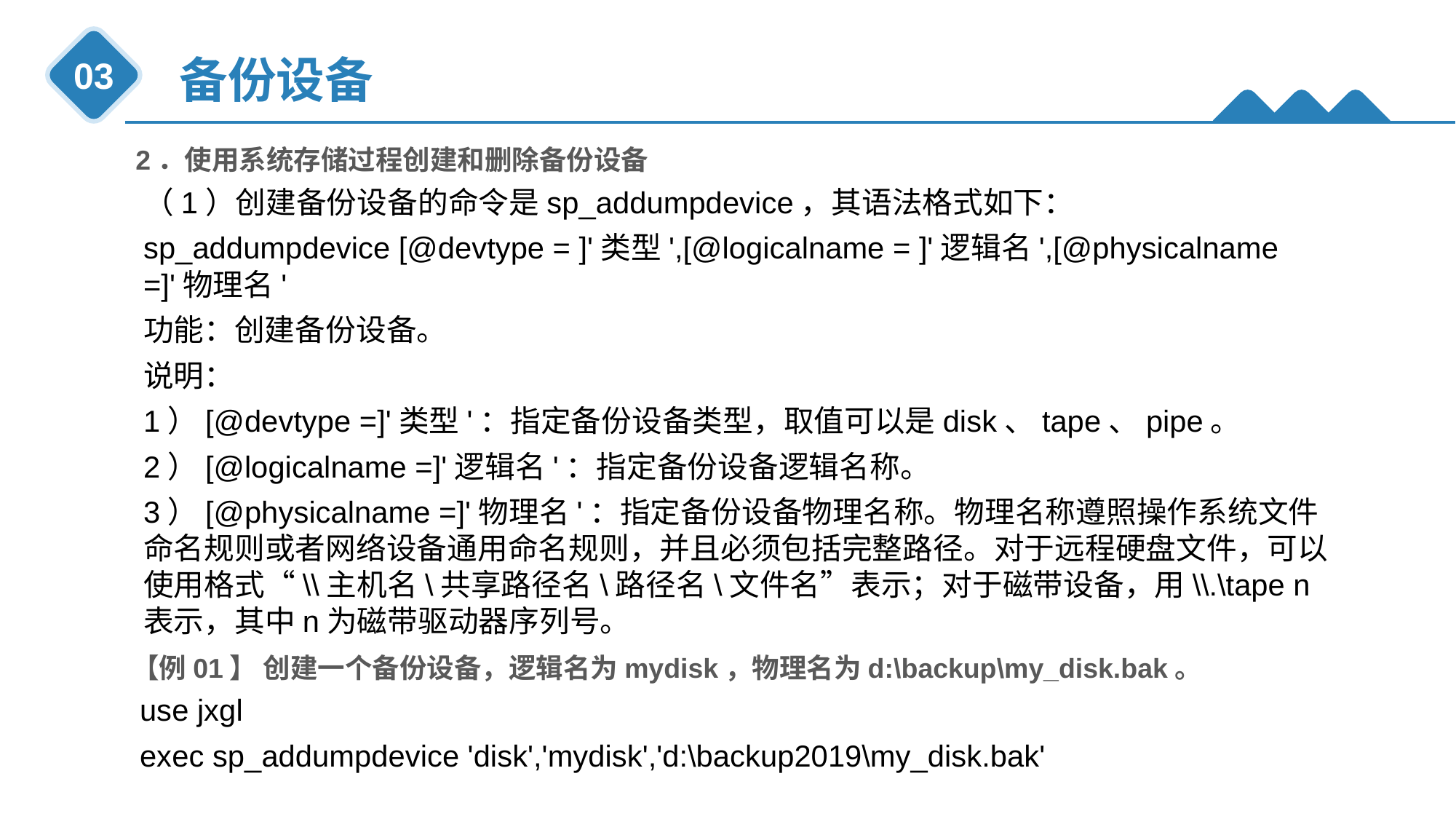

备份设备
03

2．使用系统存储过程创建和删除备份设备
（1）创建备份设备的命令是sp_addumpdevice，其语法格式如下：
sp_addumpdevice [@devtype = ]'类型',[@logicalname = ]'逻辑名',[@physicalname =]'物理名'
功能：创建备份设备。
说明：
1）[@devtype =]'类型'：指定备份设备类型，取值可以是disk、tape、pipe。
2）[@logicalname =]'逻辑名'：指定备份设备逻辑名称。
3）[@physicalname =]'物理名'：指定备份设备物理名称。物理名称遵照操作系统文件命名规则或者网络设备通用命名规则，并且必须包括完整路径。对于远程硬盘文件，可以使用格式“\\主机名\共享路径名\路径名\文件名”表示；对于磁带设备，用\\.\tape n表示，其中n为磁带驱动器序列号。

【例01】 创建一个备份设备，逻辑名为mydisk，物理名为d:\backup\my_disk.bak。
use jxgl
exec sp_addumpdevice 'disk','mydisk','d:\backup2019\my_disk.bak'